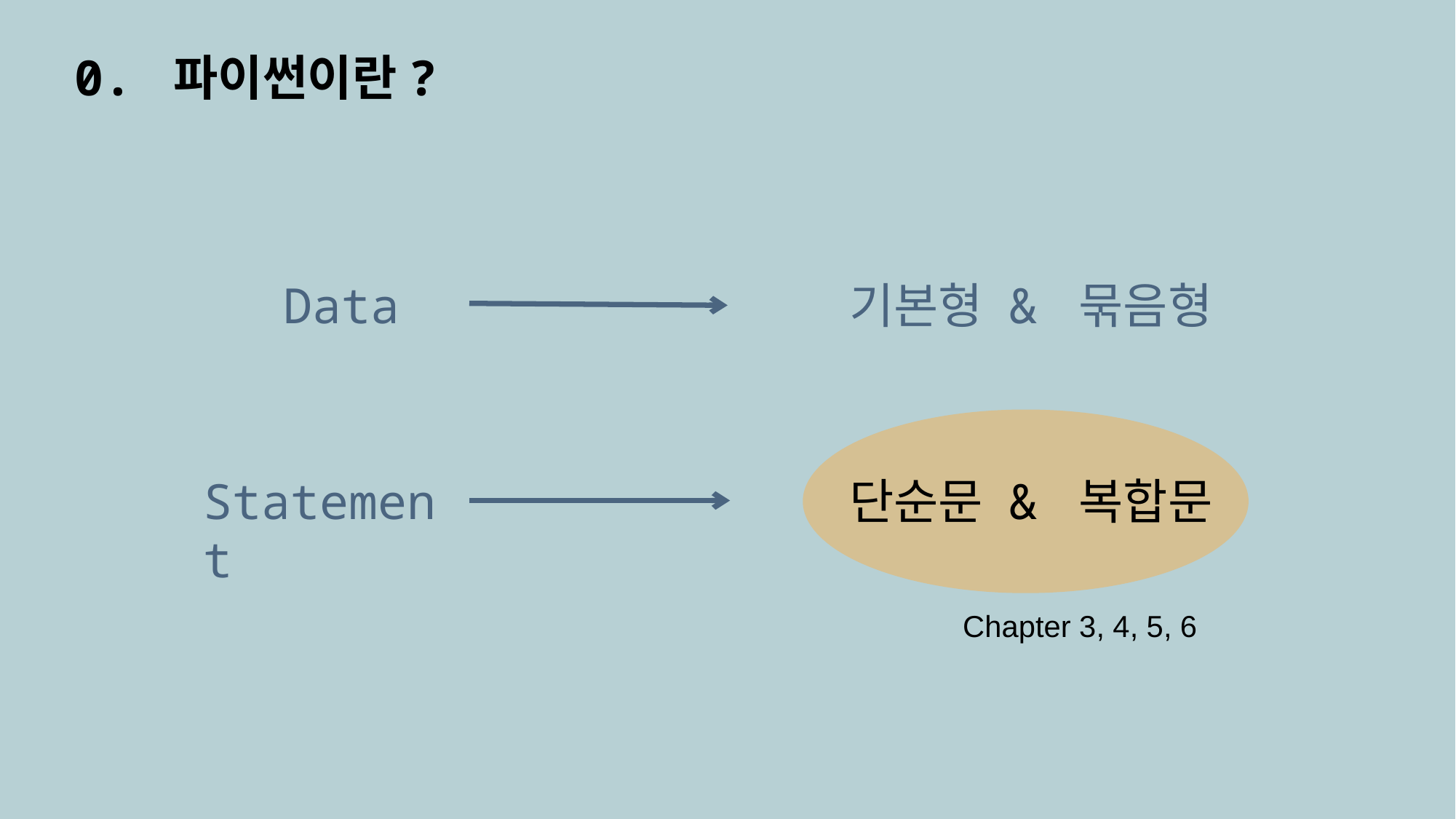

0. 파이썬이란?
Data
기본형 & 묶음형

단순문 & 복합문
Chapter 3, 4, 5, 6
Statement